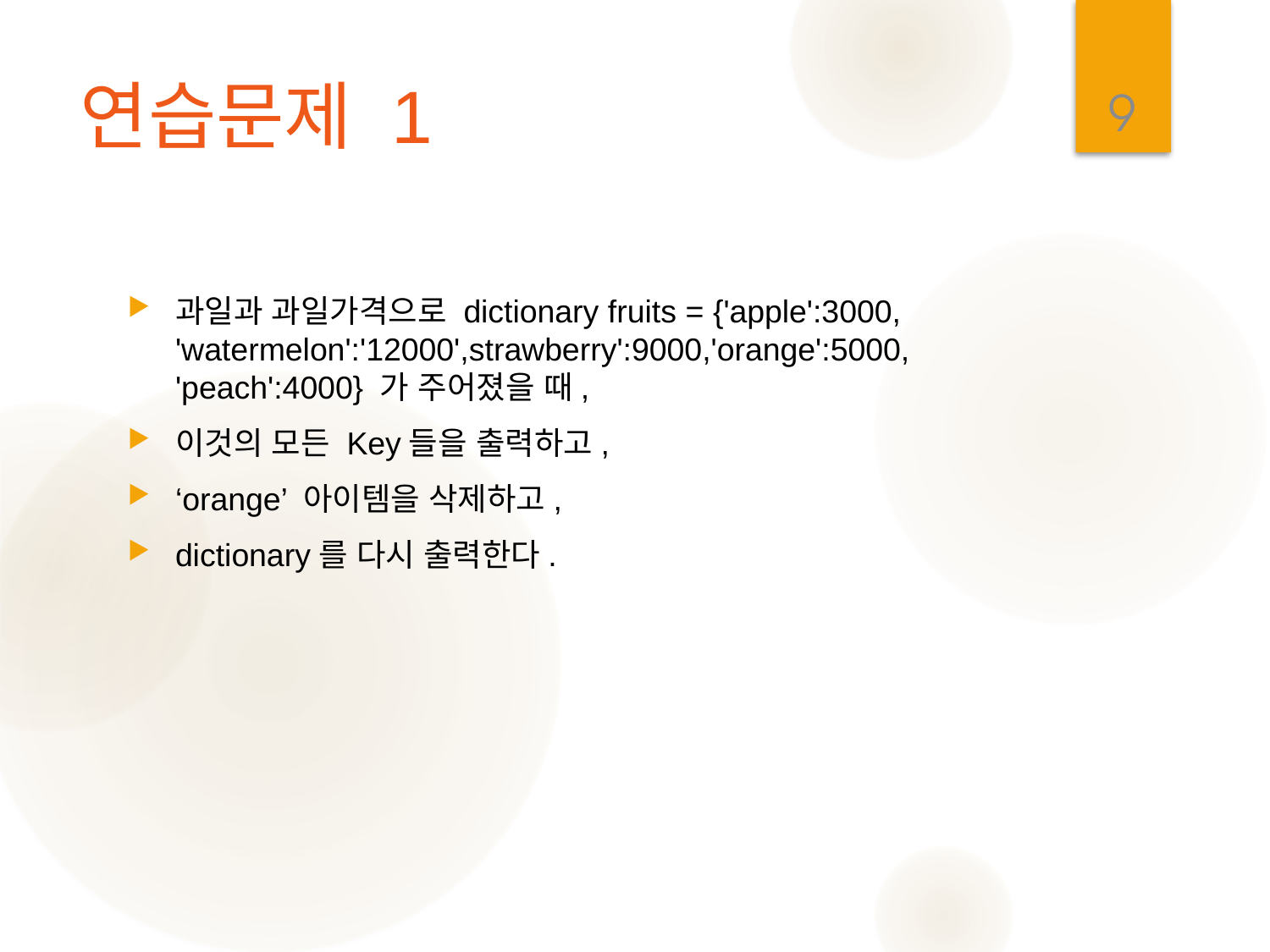

9
# 연습문제 1
과일과 과일가격으로 dictionary fruits = {'apple':3000, 'watermelon':'12000',strawberry':9000,'orange':5000, 'peach':4000} 가 주어졌을 때,
이것의 모든 Key들을 출력하고,
‘orange’ 아이템을 삭제하고,
dictionary를 다시 출력한다.